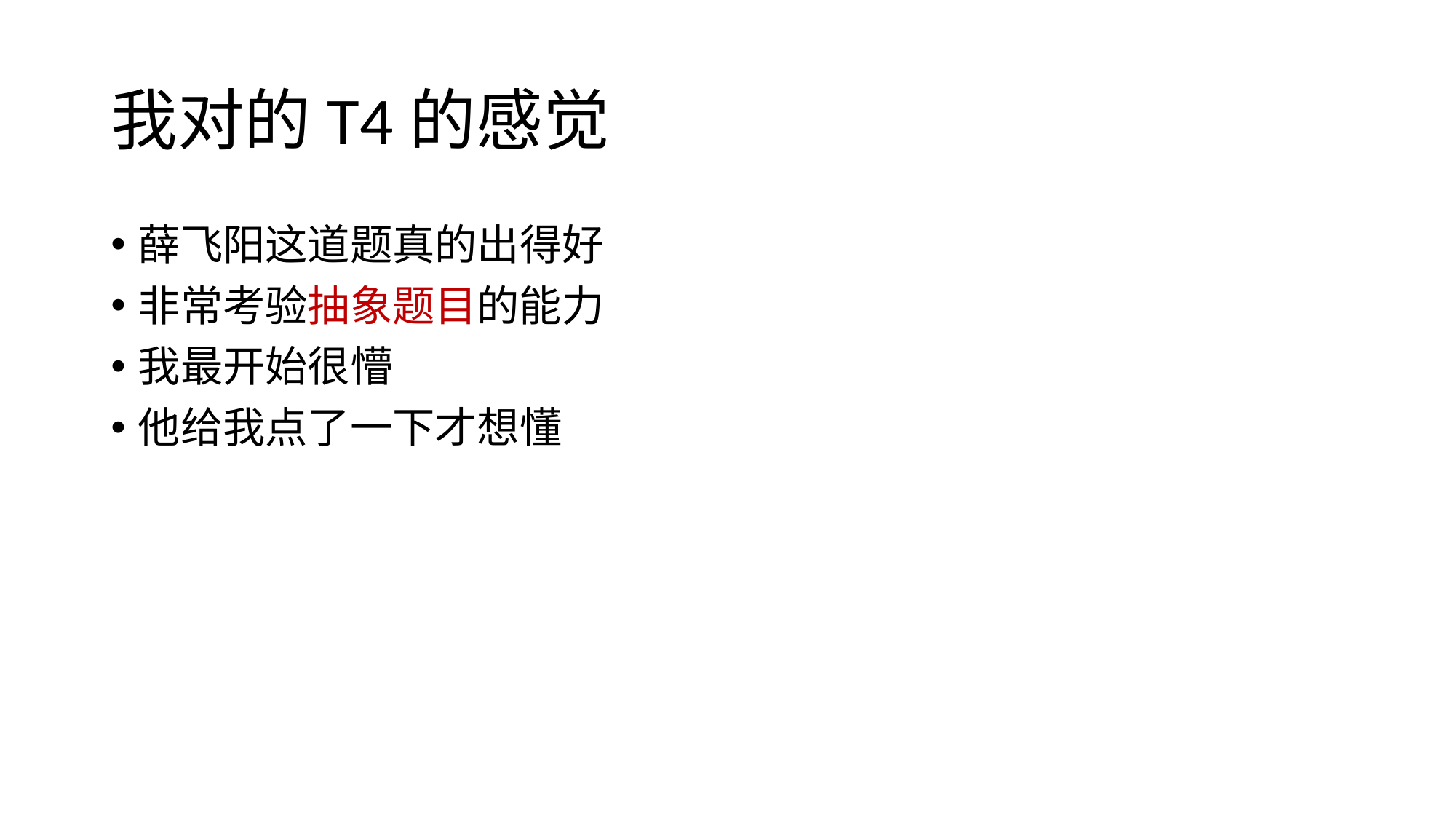

# 我对的T4的感觉
薛飞阳这道题真的出得好
非常考验抽象题目的能力
我最开始很懵
他给我点了一下才想懂